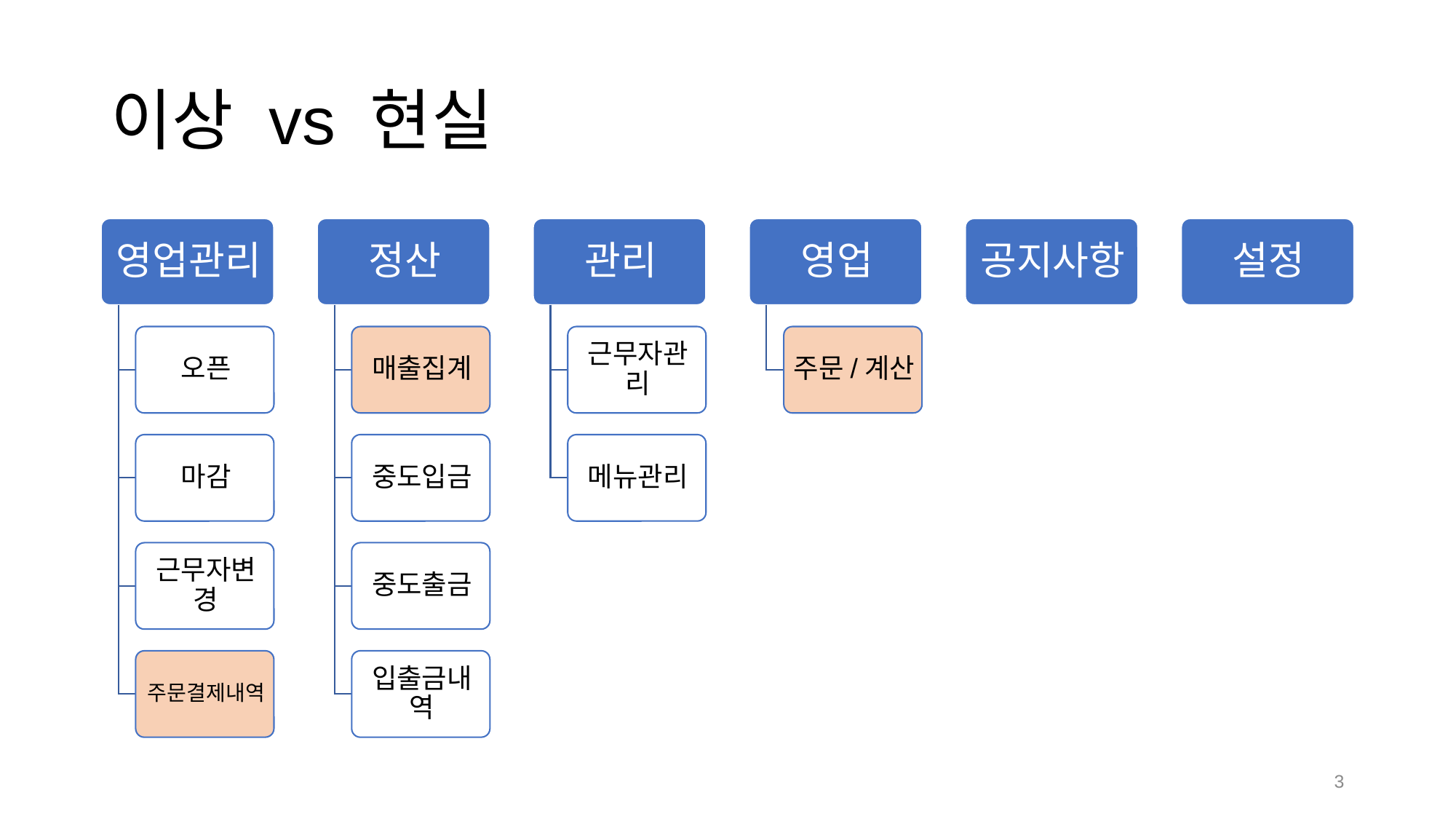

# 이상 vs 현실
영업관리
오픈
마감
근무자변경
주문결제내역
정산
매출집계
중도입금
중도출금
입출금내역
관리
근무자관리
메뉴관리
영업
주문/계산
공지사항
설정
3